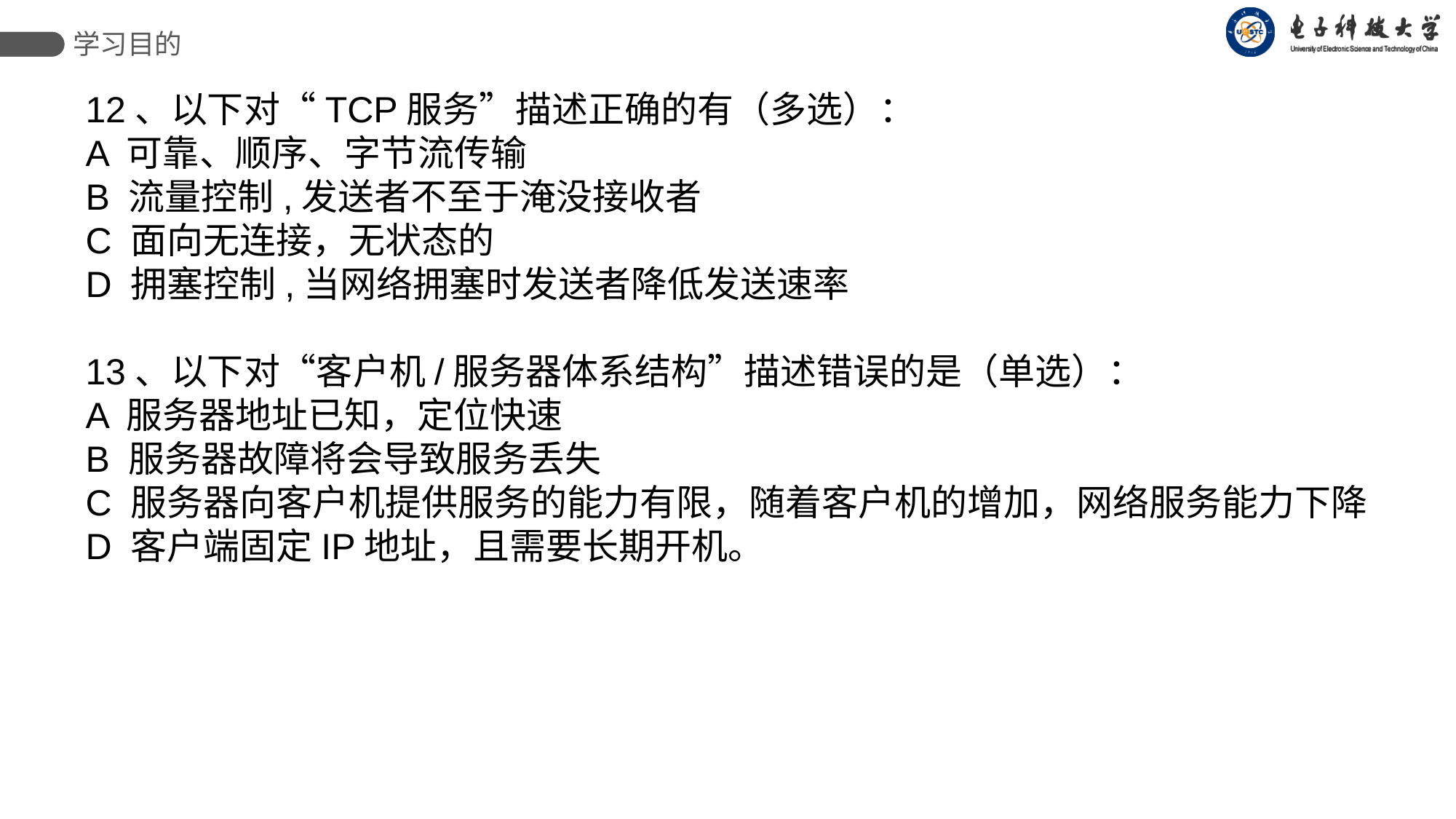

学习目的
12、以下对“TCP服务”描述正确的有（多选）：
A 可靠、顺序、字节流传输
B 流量控制,发送者不至于淹没接收者
C 面向无连接，无状态的
D 拥塞控制,当网络拥塞时发送者降低发送速率

13、以下对“客户机/服务器体系结构”描述错误的是（单选）：
A 服务器地址已知，定位快速
B 服务器故障将会导致服务丢失
C 服务器向客户机提供服务的能力有限，随着客户机的增加，网络服务能力下降
D 客户端固定IP地址，且需要长期开机。